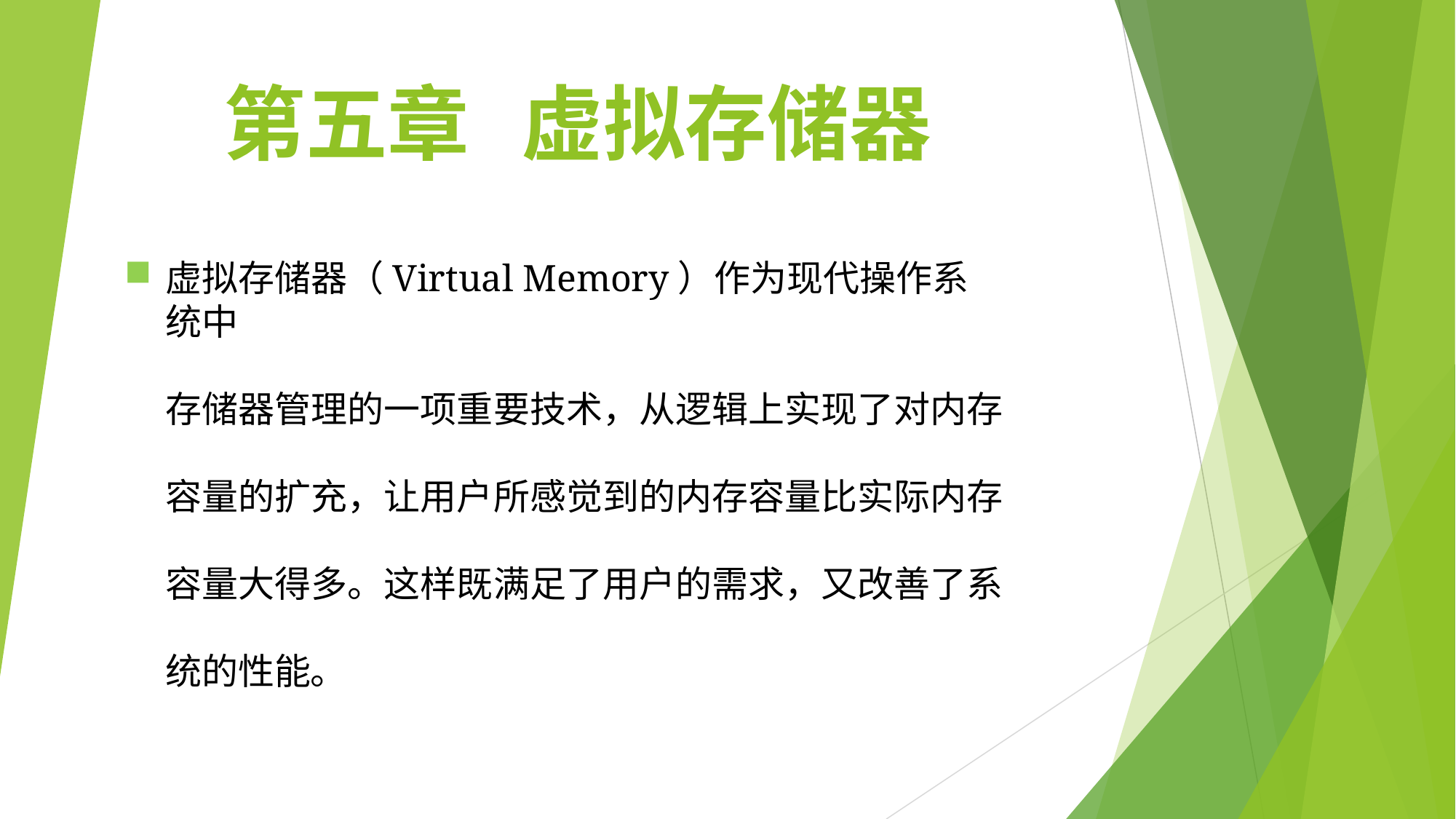

# 第五章	虚拟存储器
虚拟存储器（Virtual Memory）作为现代操作系统中
存储器管理的一项重要技术，从逻辑上实现了对内存 容量的扩充，让用户所感觉到的内存容量比实际内存 容量大得多。这样既满足了用户的需求，又改善了系 统的性能。